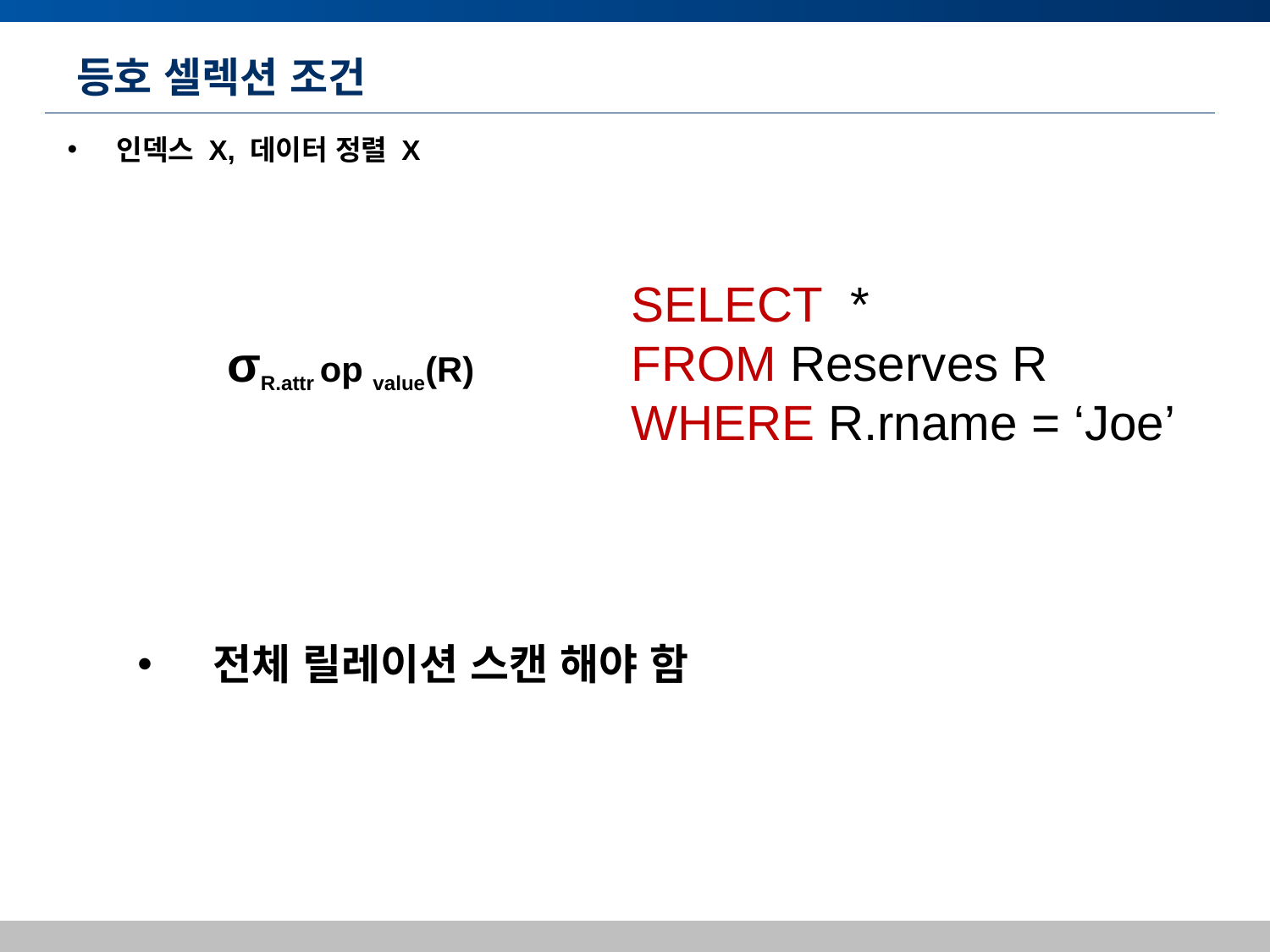

# 등호 셀렉션 조건
  인덱스 X, 데이터 정렬 X
SELECT  *
FROM Reserves R
WHERE R.rname = ‘Joe’
σR.attr op value(R)
   전체 릴레이션 스캔 해야 함